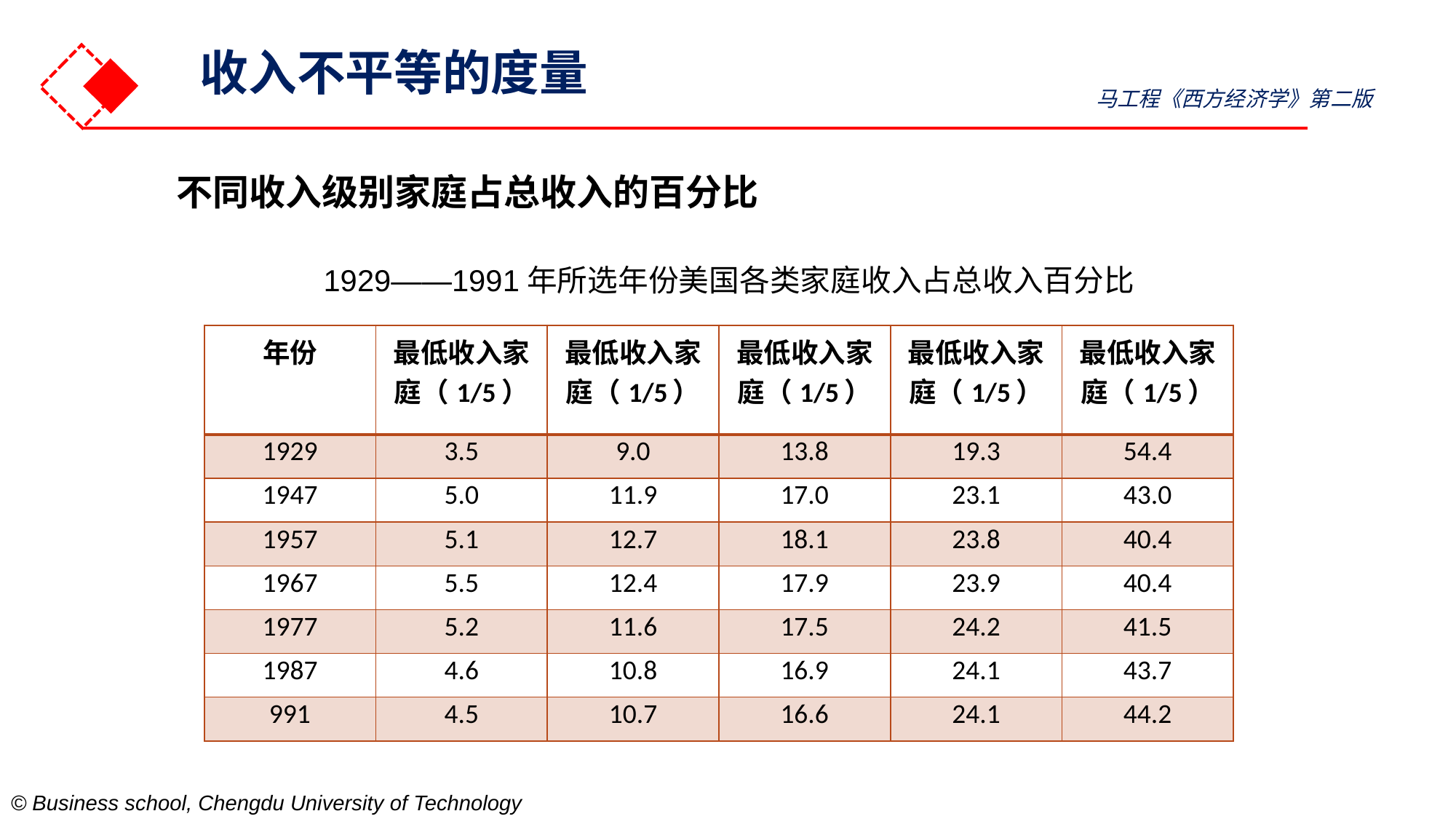

收入不平等的度量

马工程《西方经济学》第二版
不同收入级别家庭占总收入的百分比
1929——1991年所选年份美国各类家庭收入占总收入百分比
| 年份 | 最低收入家庭（1/5） | 最低收入家庭（1/5） | 最低收入家庭（1/5） | 最低收入家庭（1/5） | 最低收入家庭（1/5） |
| --- | --- | --- | --- | --- | --- |
| 1929 | 3.5 | 9.0 | 13.8 | 19.3 | 54.4 |
| 1947 | 5.0 | 11.9 | 17.0 | 23.1 | 43.0 |
| 1957 | 5.1 | 12.7 | 18.1 | 23.8 | 40.4 |
| 1967 | 5.5 | 12.4 | 17.9 | 23.9 | 40.4 |
| 1977 | 5.2 | 11.6 | 17.5 | 24.2 | 41.5 |
| 1987 | 4.6 | 10.8 | 16.9 | 24.1 | 43.7 |
| 991 | 4.5 | 10.7 | 16.6 | 24.1 | 44.2 |